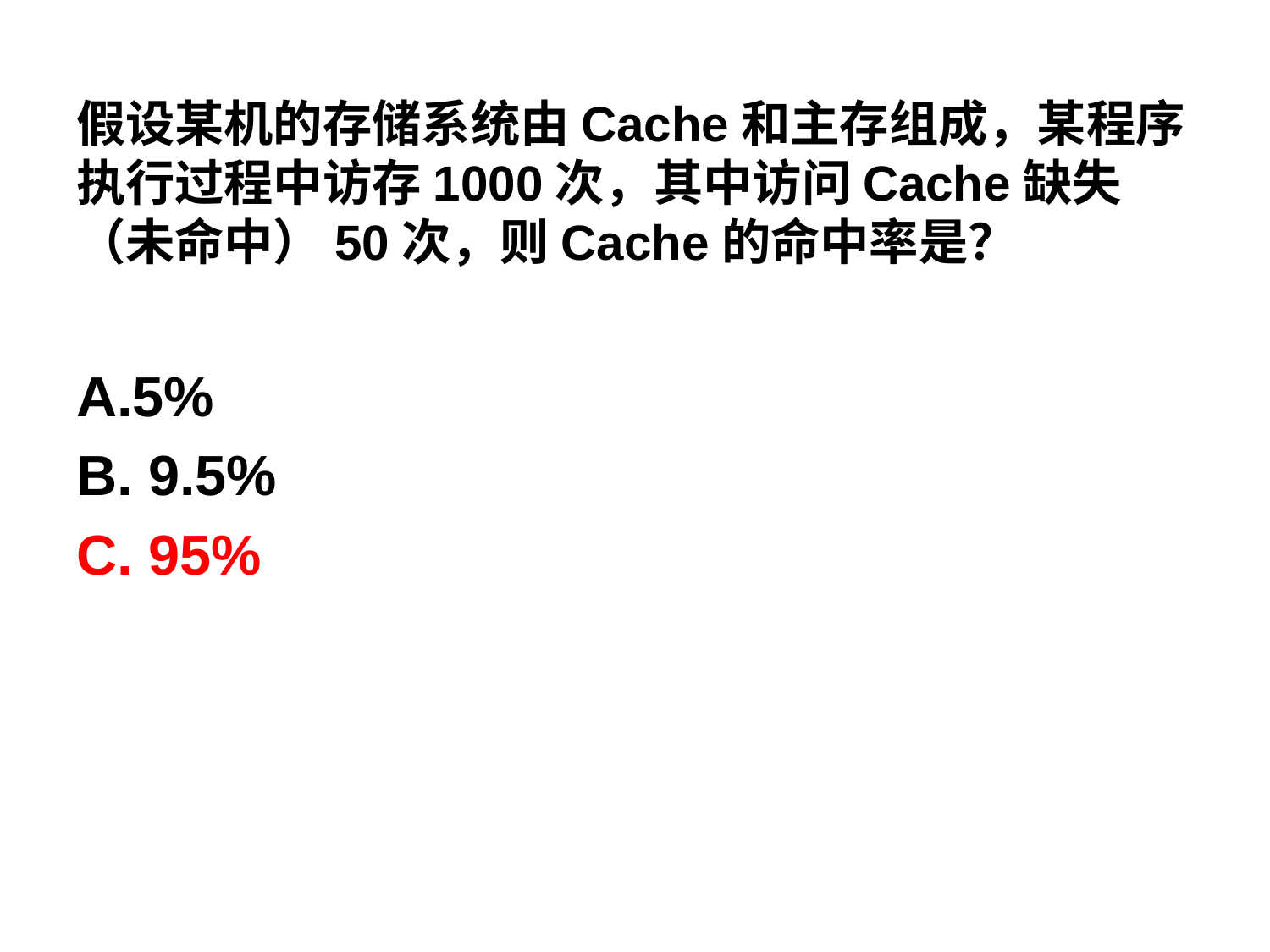

假设某机的存储系统由Cache和主存组成，某程序执行过程中访存1000次，其中访问Cache缺失（未命中）50次，则Cache的命中率是？

A.5%
B. 9.5%
C. 95%